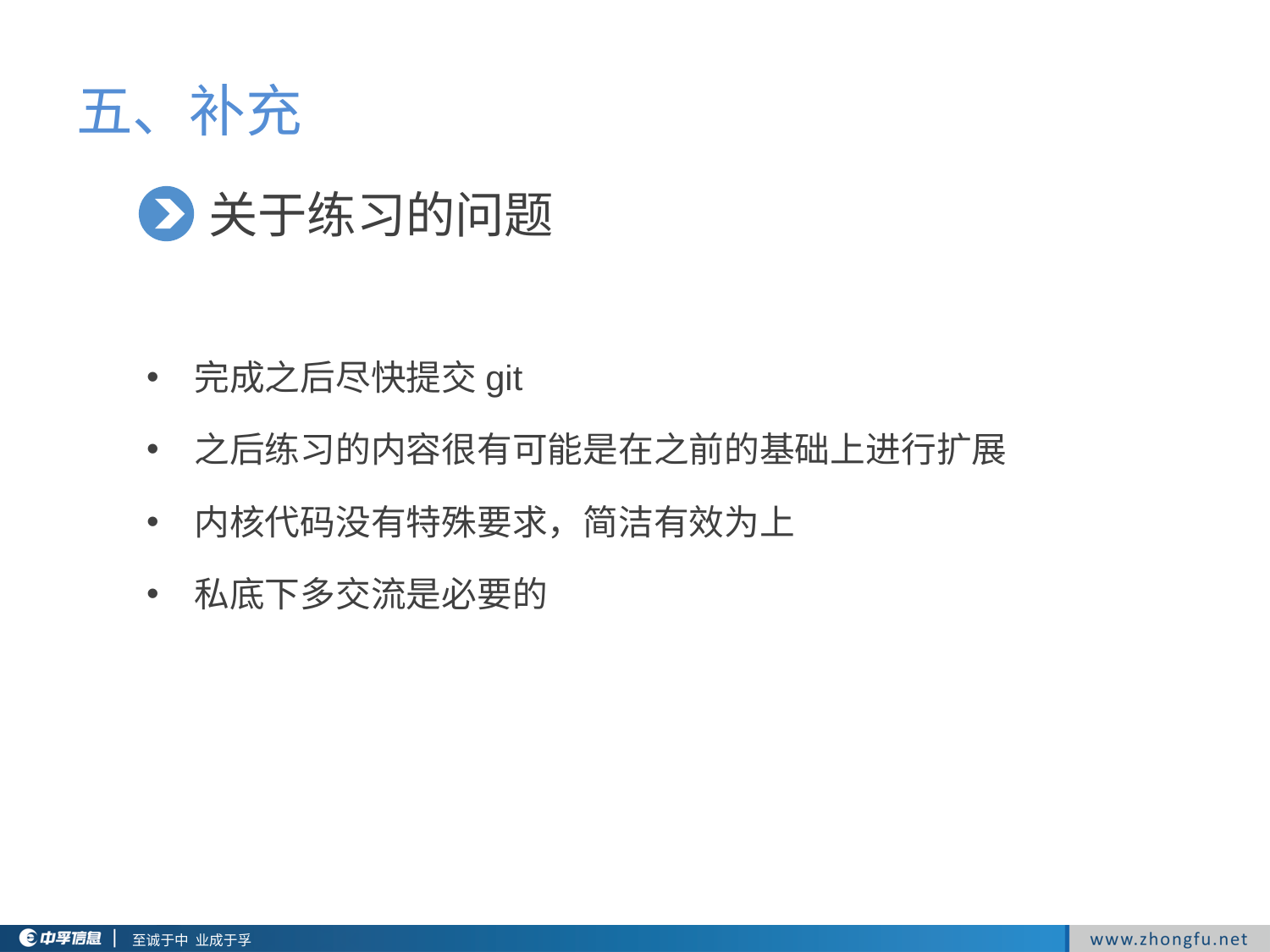

五、补充
关于练习的问题

完成之后尽快提交git
之后练习的内容很有可能是在之前的基础上进行扩展
内核代码没有特殊要求，简洁有效为上
私底下多交流是必要的